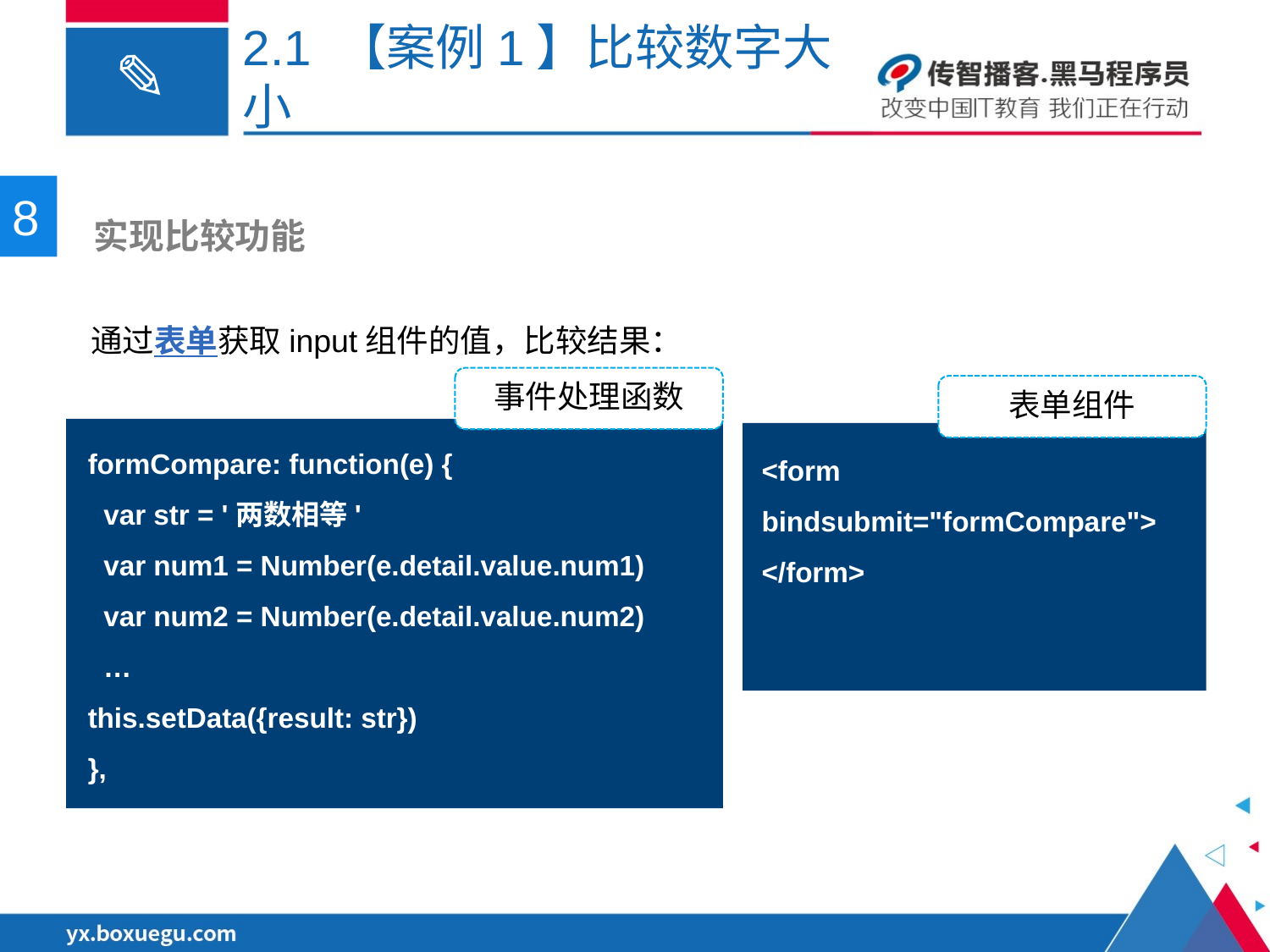

# 2.1 【案例1】比较数字大小

8
  实现比较功能
通过表单获取input组件的值，比较结果：
事件处理函数
表单组件

formCompare: function(e) {
  var str = '两数相等'
  var num1 = Number(e.detail.value.num1)
  var num2 = Number(e.detail.value.num2)
  …
this.setData({result: str})
},

<form bindsubmit="formCompare">
</form>